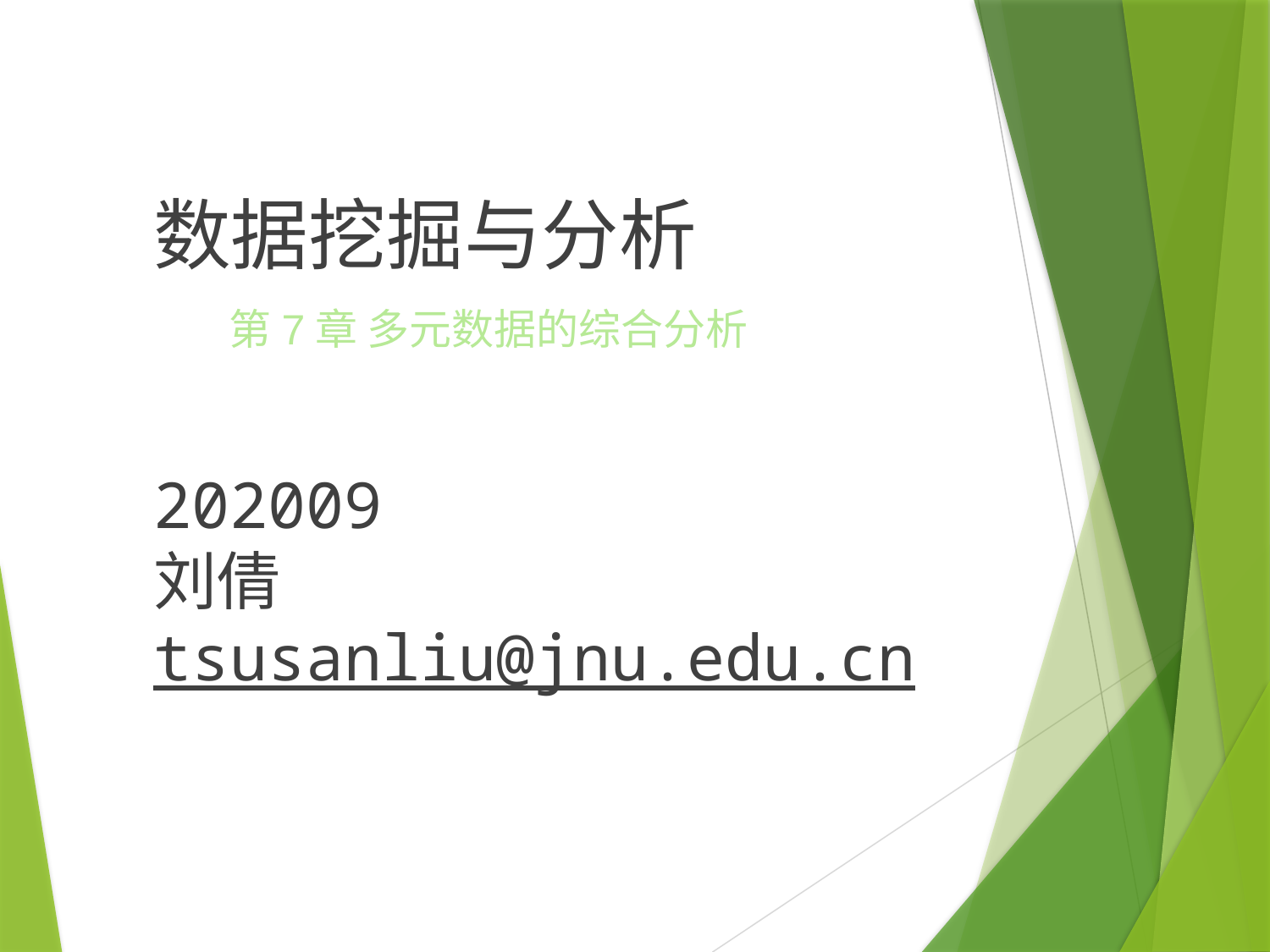

#
数据挖掘与分析

202009
刘倩
tsusanliu@jnu.edu.cn

第7章 多元数据的综合分析